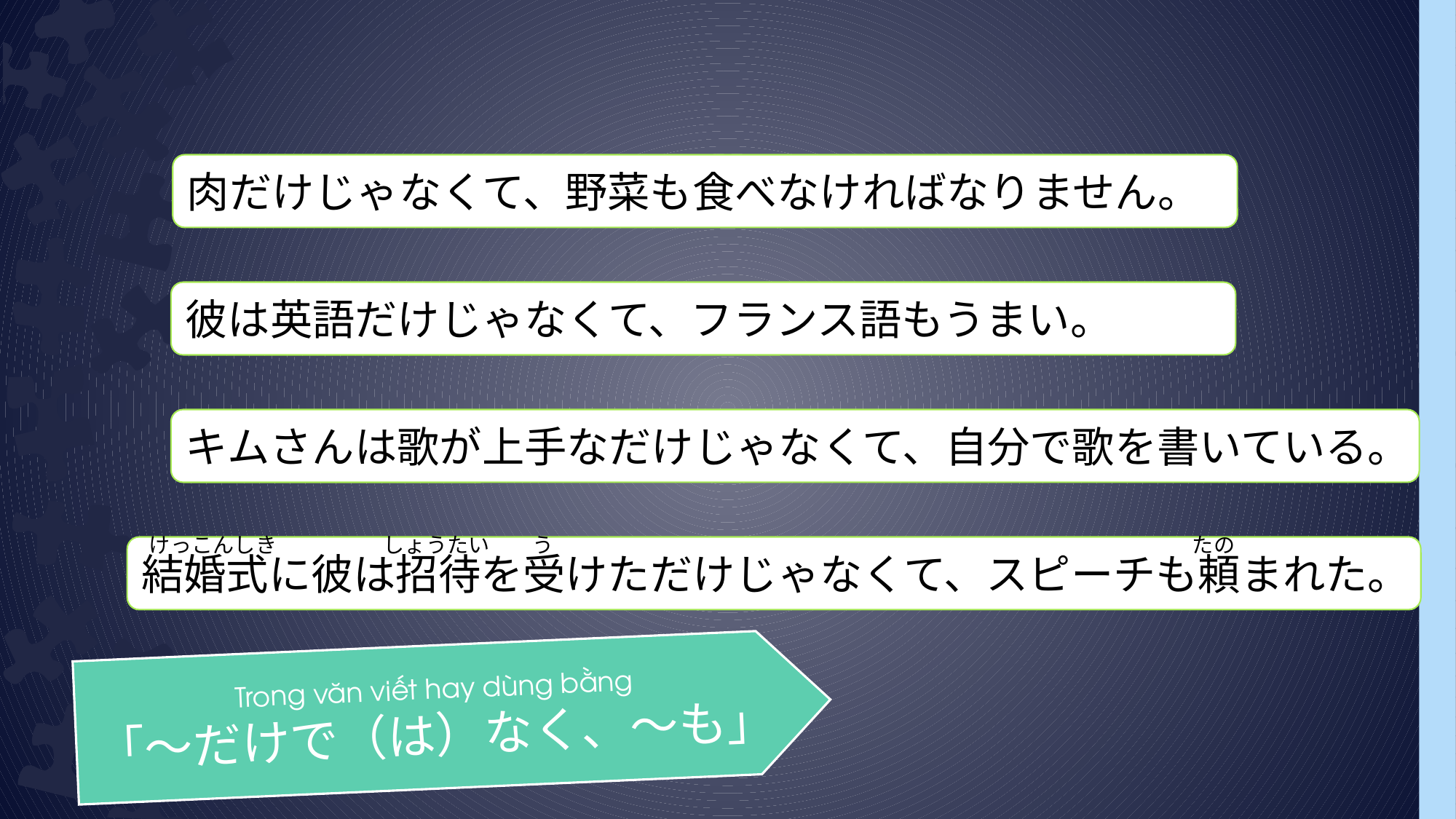

肉だけじゃなくて、野菜も食べなければなりません。
彼は英語だけじゃなくて、フランス語もうまい。
キムさんは歌が上手なだけじゃなくて、自分で歌を書いている。
けっこんしき　　　　　しょうたい　　う　　　　　　　　　　　　　　　　　　　　　　　　　　　　　　たの
結婚式に彼は招待を受けただけじゃなくて、スピーチも頼まれた。
Trong văn viết hay dùng bằng
「～だけで（は）なく、～も」